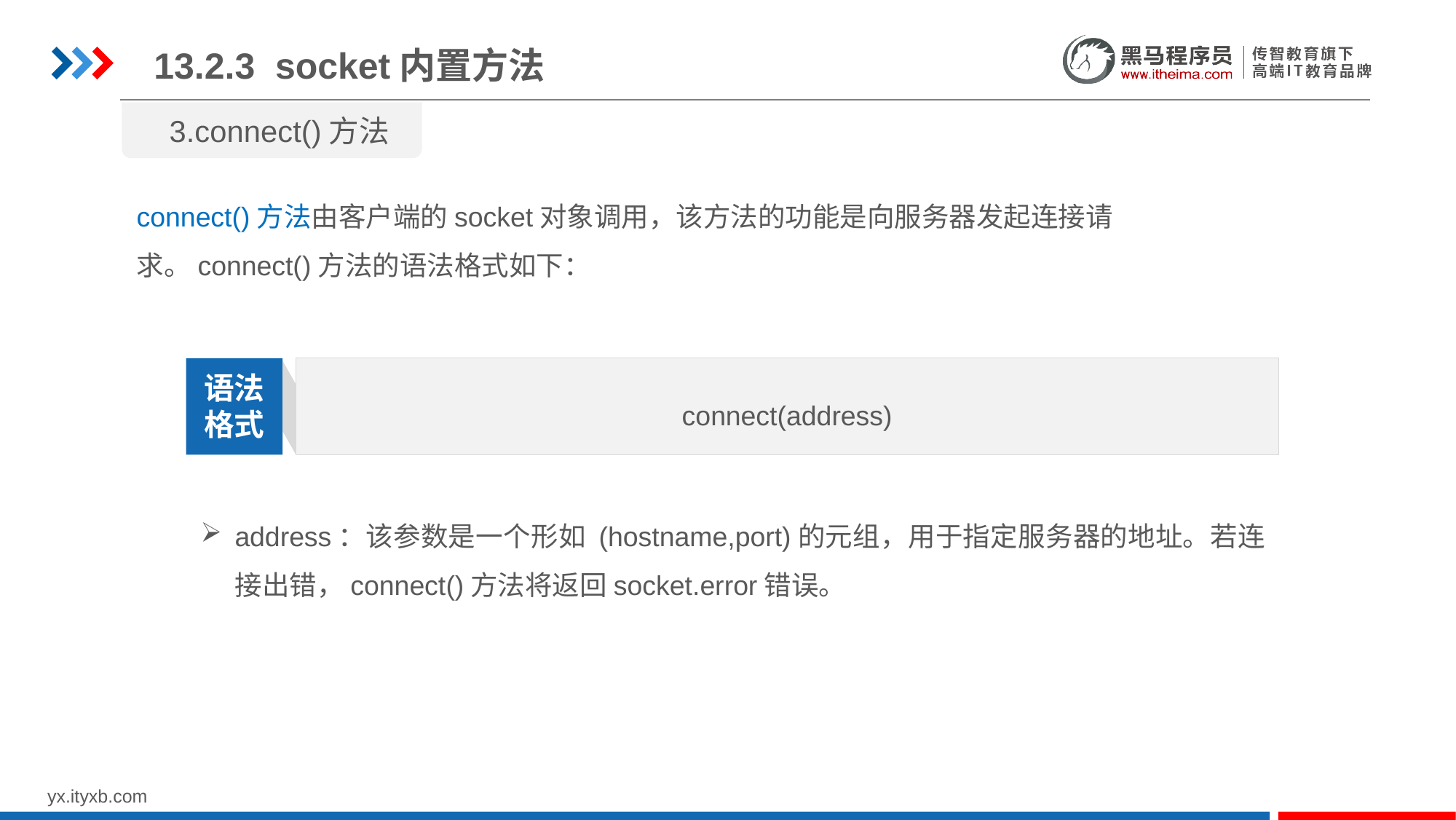

13.2.3  socket内置方法

3.connect()方法
connect()方法由客户端的socket对象调用，该方法的功能是向服务器发起连接请求。connect()方法的语法格式如下：

connect(address)

语法
格式
address：该参数是一个形如 (hostname,port)的元组，用于指定服务器的地址。若连接出错，connect()方法将返回socket.error错误。